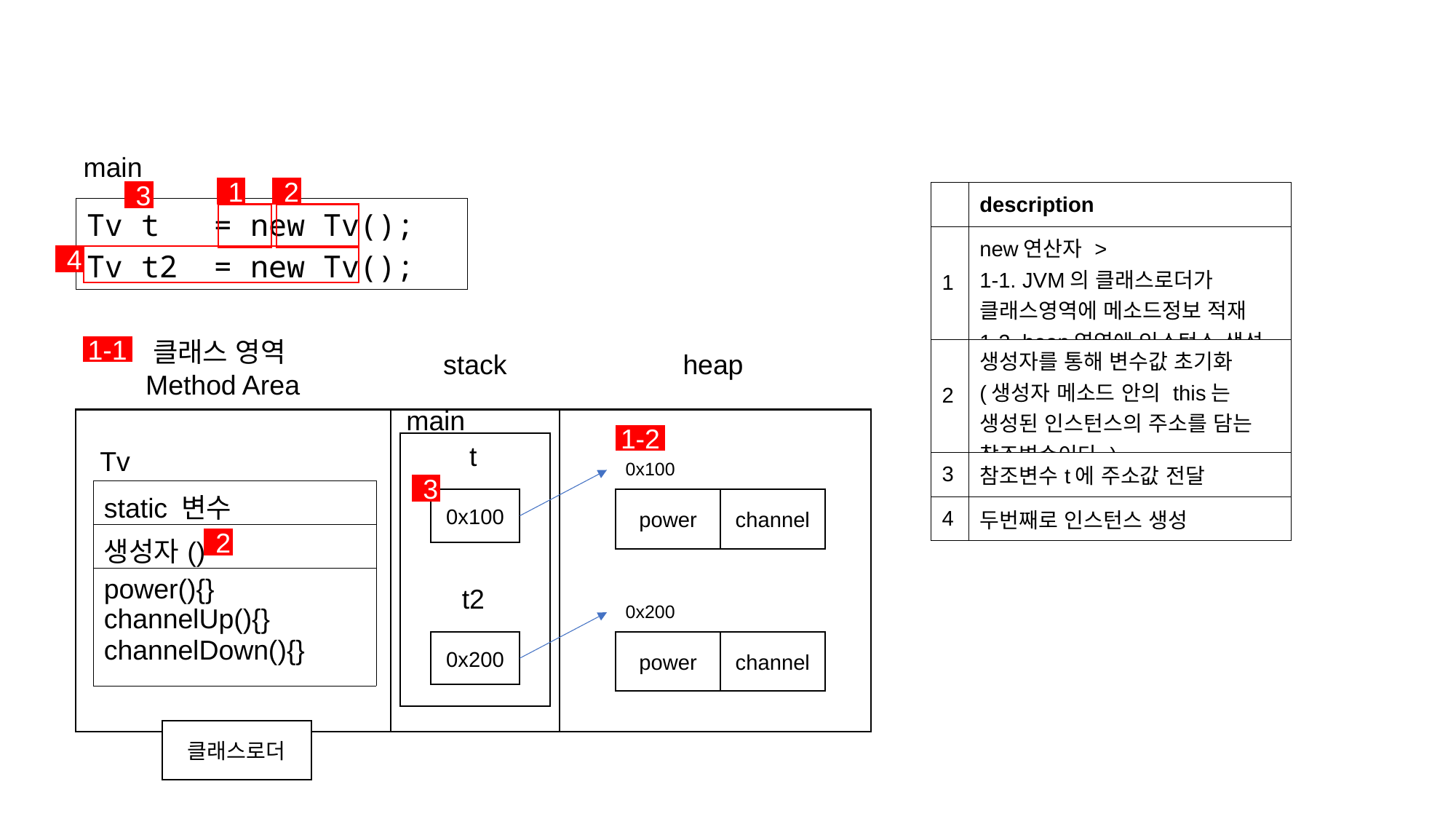

main
1
2
3
|  | description |
| --- | --- |
| 1 | new연산자 > 1-1. JVM의 클래스로더가 클래스영역에 메소드정보 적재 1-2. heap영역에 인스턴스 생성 |
| 2 | 생성자를 통해 변수값 초기화 (생성자 메소드 안의 this는 생성된 인스턴스의 주소를 담는 참조변수이다.) |
| 3 | 참조변수t에 주소값 전달 |
| 4 | 두번째로 인스턴스 생성 |
| Tv t = new Tv(); Tv t2 = new Tv(); |
| --- |

4

클래스 영역Method Area
1-1
stack
heap
main

1-2

t
Tv
0x100
3
| static 변수 |
| --- |
| 생성자() |
| power(){} channelUp(){} channelDown(){} |
0x100
channel
power
2
t2
0x200
0x200
channel
power
클래스로더